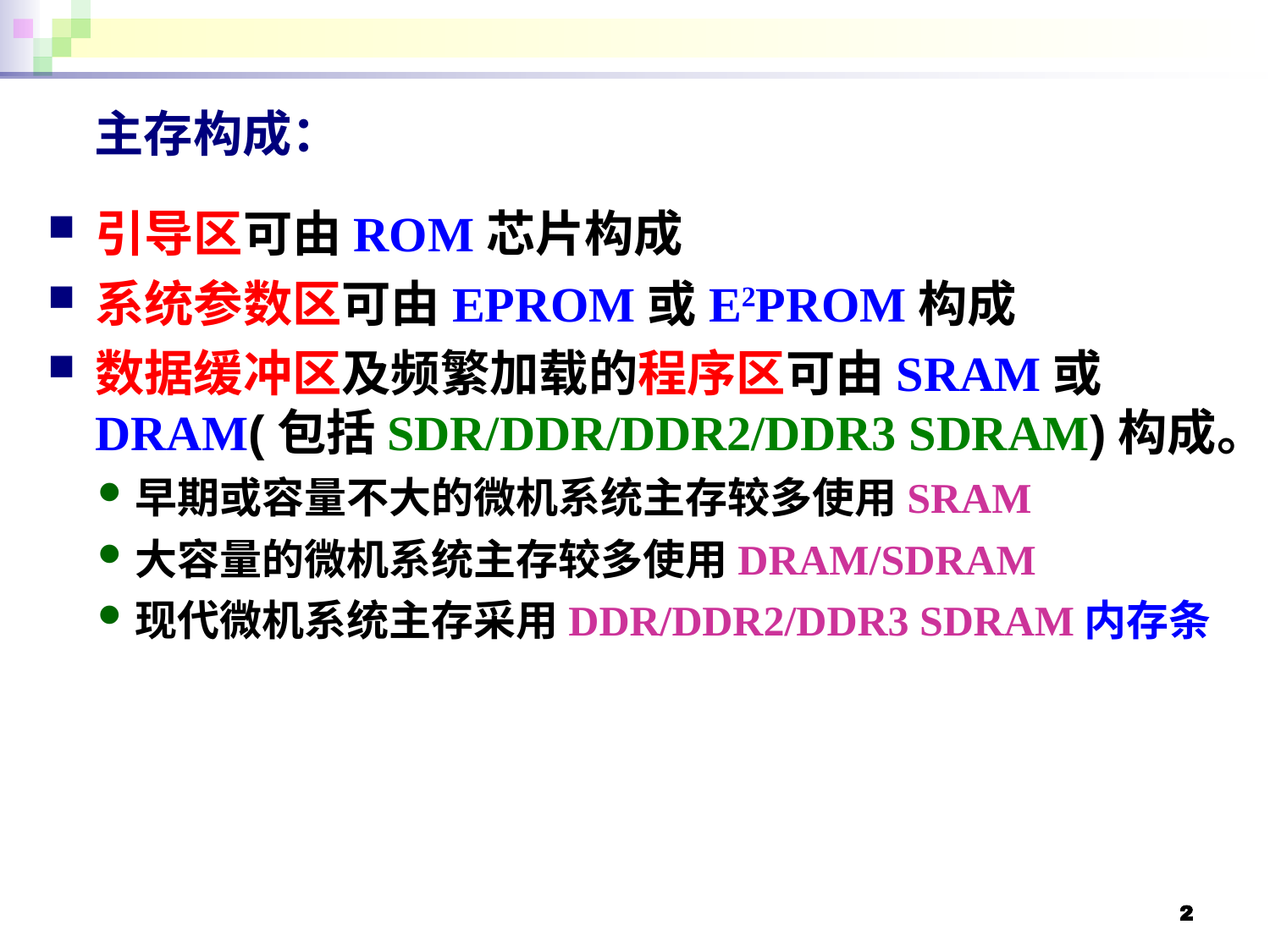

# 主存构成：
引导区可由ROM芯片构成
系统参数区可由EPROM或E2PROM构成
数据缓冲区及频繁加载的程序区可由SRAM或DRAM(包括SDR/DDR/DDR2/DDR3 SDRAM)构成。
早期或容量不大的微机系统主存较多使用SRAM
大容量的微机系统主存较多使用DRAM/SDRAM
现代微机系统主存采用DDR/DDR2/DDR3 SDRAM内存条
2